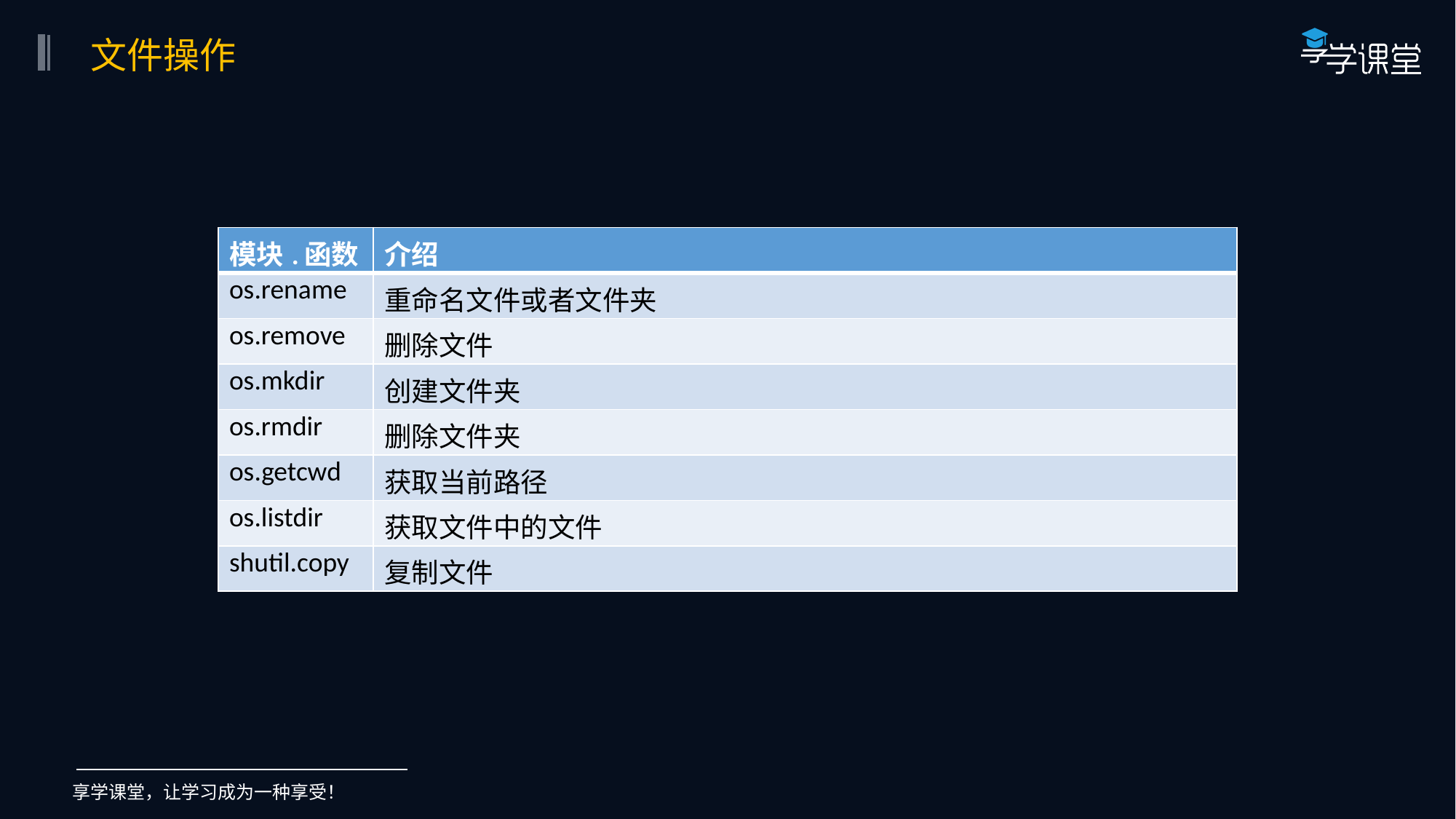

文件操作
| 模块.函数 | 介绍 |
| --- | --- |
| os.rename | 重命名文件或者文件夹 |
| os.remove | 删除文件 |
| os.mkdir | 创建文件夹 |
| os.rmdir | 删除文件夹 |
| os.getcwd | 获取当前路径 |
| os.listdir | 获取文件中的文件 |
| shutil.copy | 复制文件 |